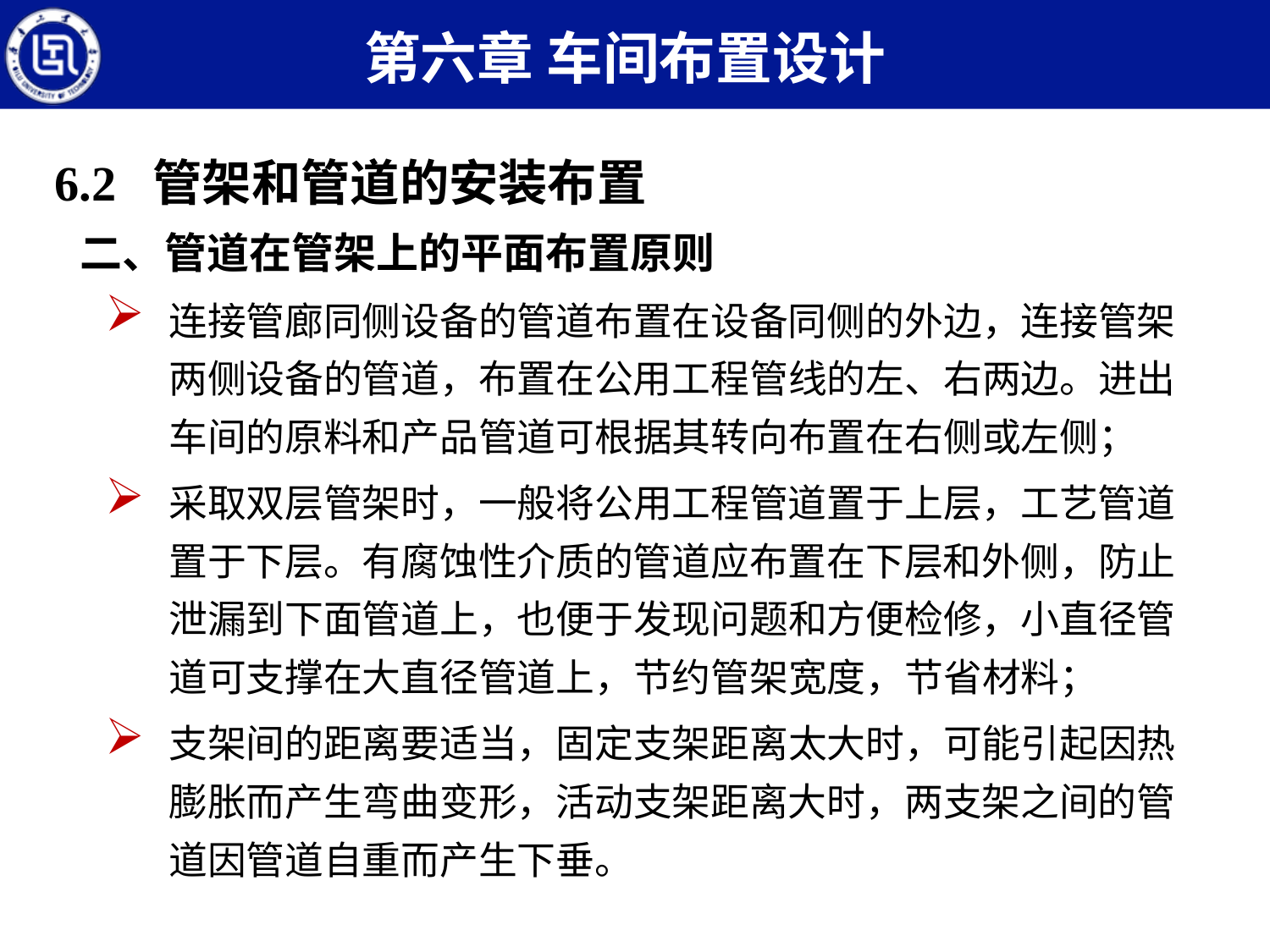

第六章 车间布置设计
6.2  管架和管道的安装布置
二、管道在管架上的平面布置原则
连接管廊同侧设备的管道布置在设备同侧的外边，连接管架两侧设备的管道，布置在公用工程管线的左、右两边。进出车间的原料和产品管道可根据其转向布置在右侧或左侧；
采取双层管架时，一般将公用工程管道置于上层，工艺管道置于下层。有腐蚀性介质的管道应布置在下层和外侧，防止泄漏到下面管道上，也便于发现问题和方便检修，小直径管道可支撑在大直径管道上，节约管架宽度，节省材料；
支架间的距离要适当，固定支架距离太大时，可能引起因热膨胀而产生弯曲变形，活动支架距离大时，两支架之间的管道因管道自重而产生下垂。